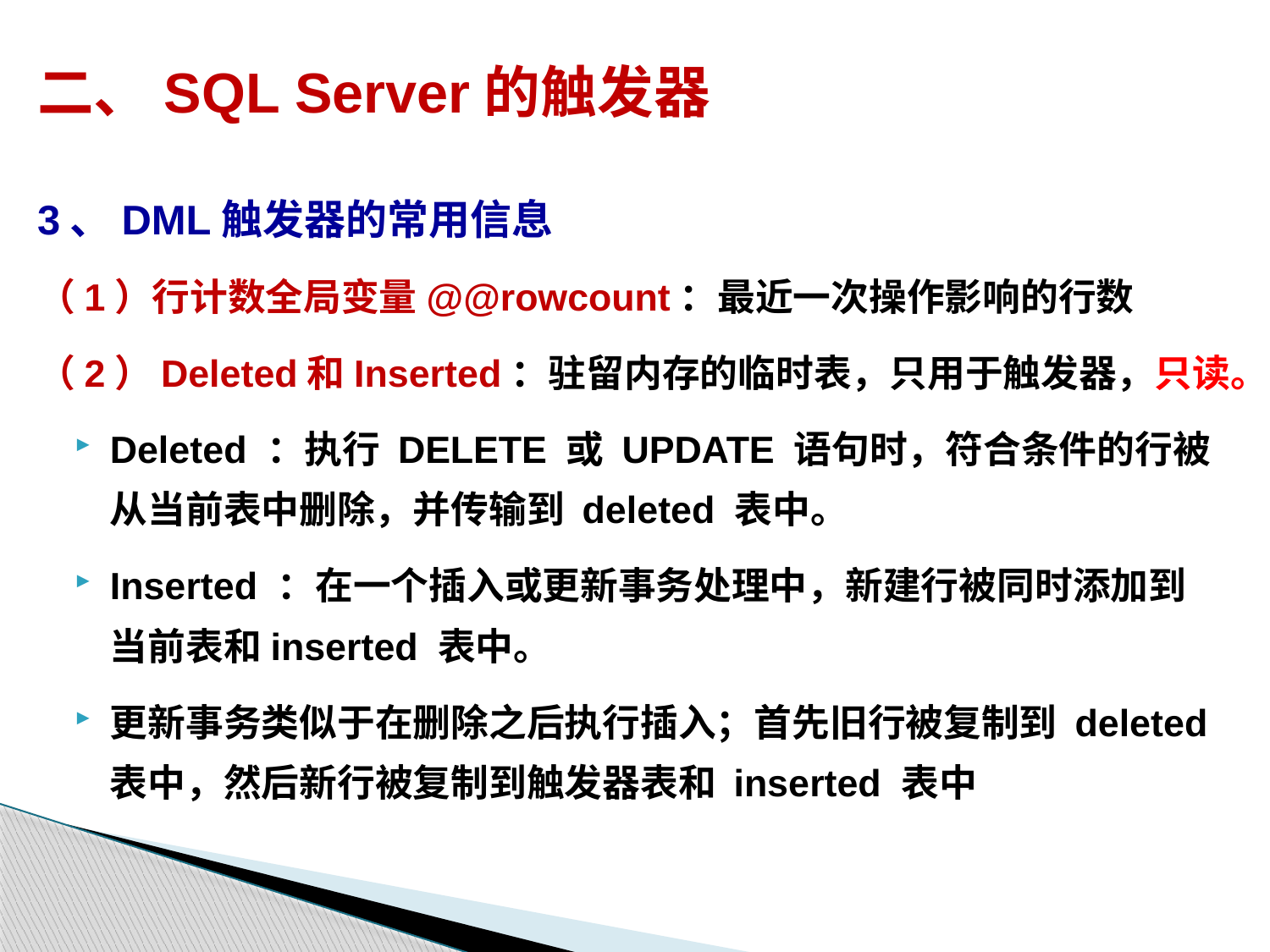

# 二、SQL Server的触发器
3、DML触发器的常用信息
（1）行计数全局变量@@rowcount：最近一次操作影响的行数
（2）Deleted和Inserted：驻留内存的临时表，只用于触发器，只读。
Deleted ：执行 DELETE 或 UPDATE 语句时，符合条件的行被从当前表中删除，并传输到 deleted 表中。
Inserted ：在一个插入或更新事务处理中，新建行被同时添加到 当前表和inserted 表中。
更新事务类似于在删除之后执行插入；首先旧行被复制到 deleted 表中，然后新行被复制到触发器表和 inserted 表中